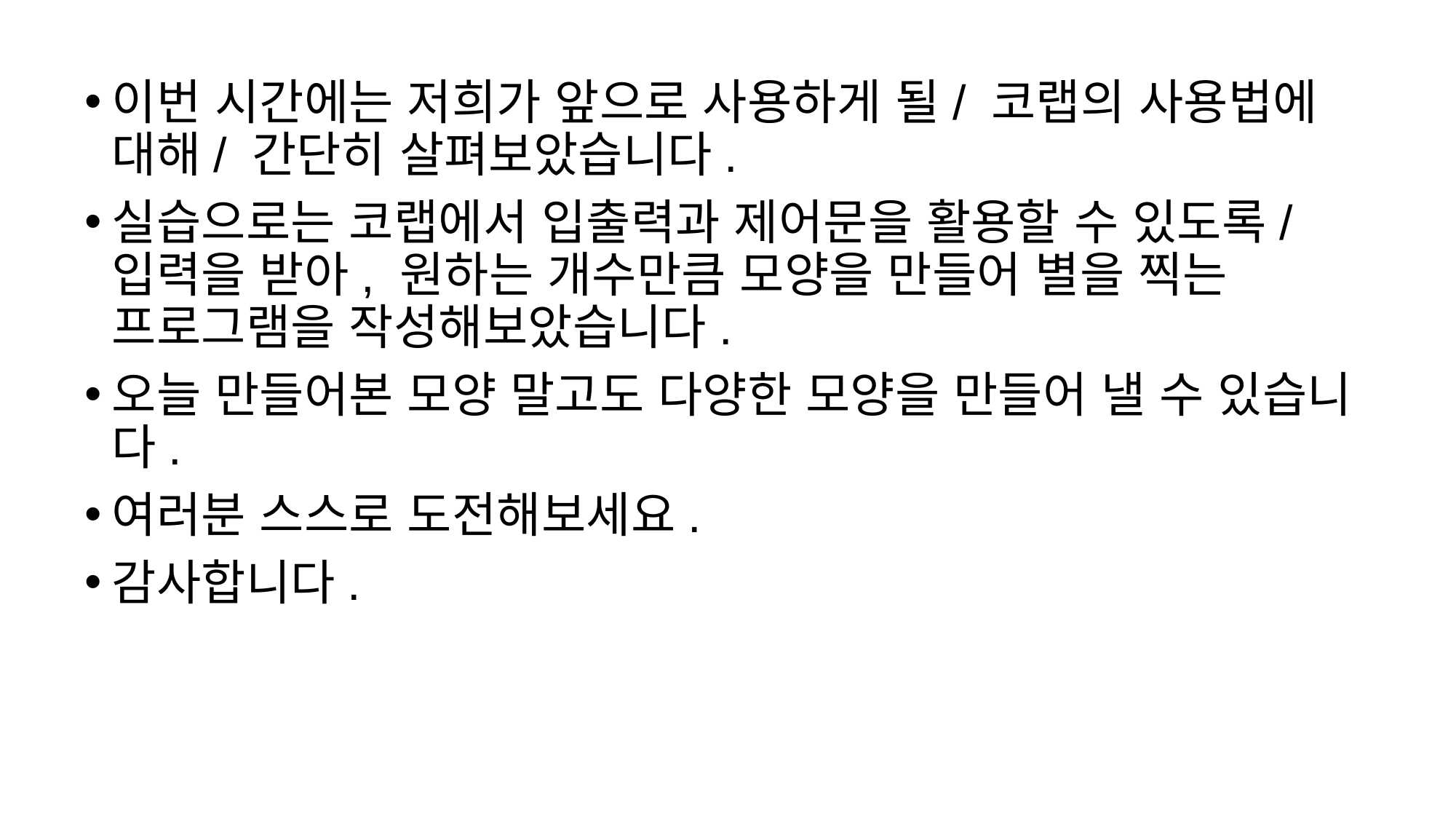

이번 시간에는 저희가 앞으로 사용하게 될/ 코랩의 사용법에 대해/ 간단히 살펴보았습니다.
실습으로는 코랩에서 입출력과 제어문을 활용할 수 있도록/ 입력을 받아, 원하는 개수만큼 모양을 만들어 별을 찍는 프로그램을 작성해보았습니다.
오늘 만들어본 모양 말고도 다양한 모양을 만들어 낼 수 있습니다.
여러분 스스로 도전해보세요.
감사합니다.